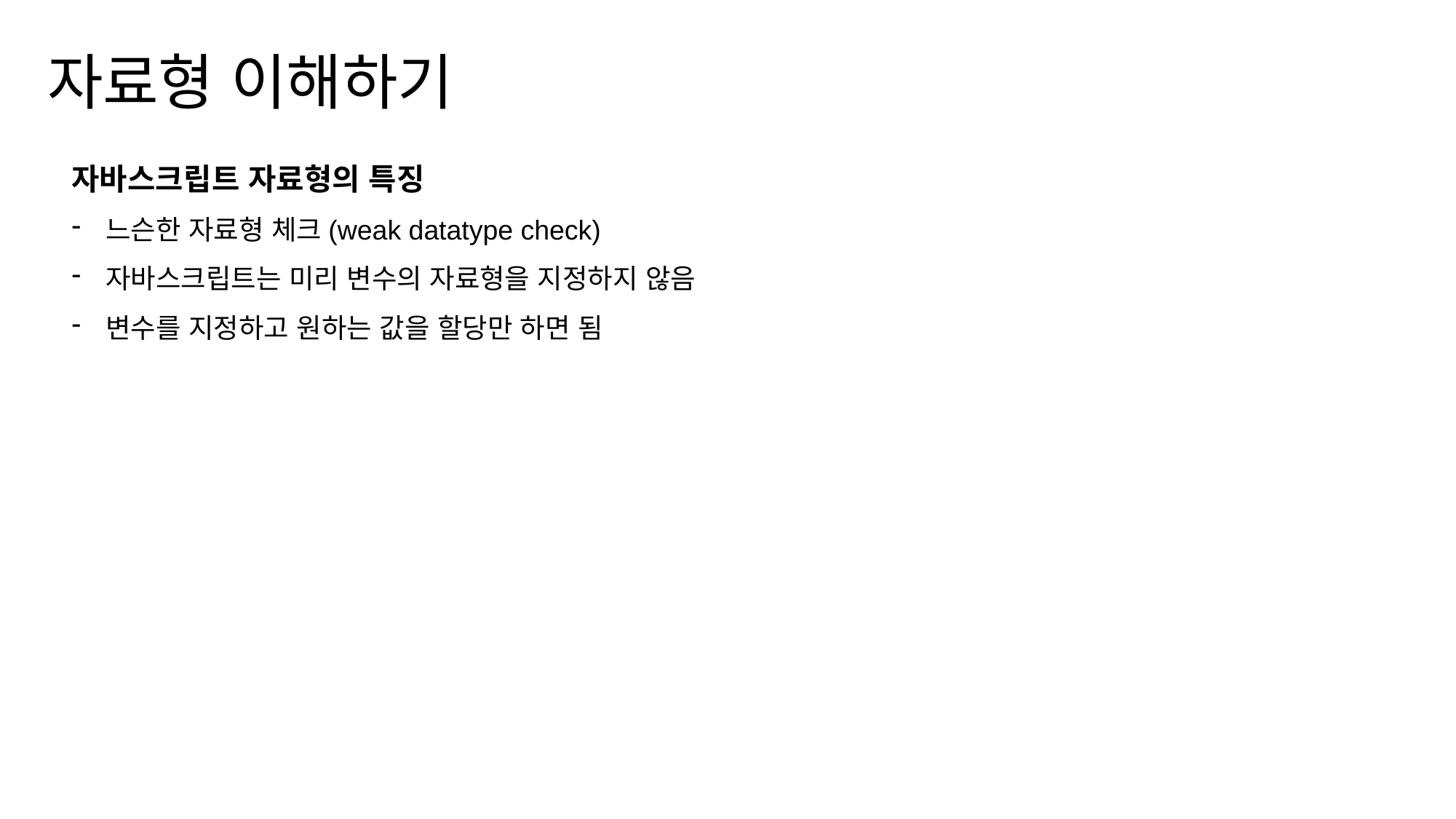

자료형 이해하기
자바스크립트 자료형의 특징
느슨한 자료형 체크(weak datatype check)
자바스크립트는 미리 변수의 자료형을 지정하지 않음
변수를 지정하고 원하는 값을 할당만 하면 됨